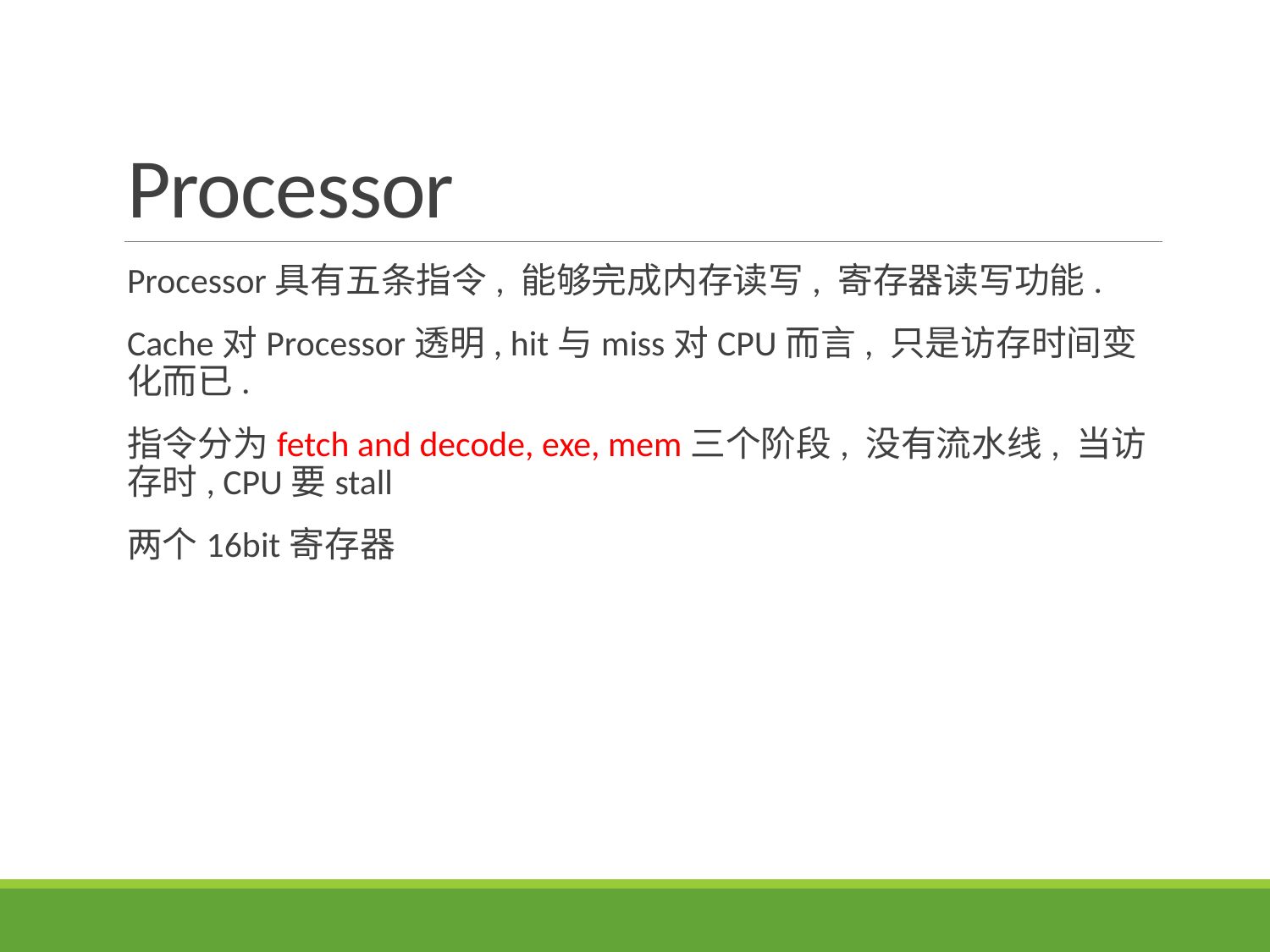

# Processor
Processor具有五条指令, 能够完成内存读写, 寄存器读写功能.
Cache对Processor透明, hit与miss对CPU而言, 只是访存时间变化而已.
指令分为fetch and decode, exe, mem三个阶段, 没有流水线, 当访存时, CPU要stall
两个16bit寄存器